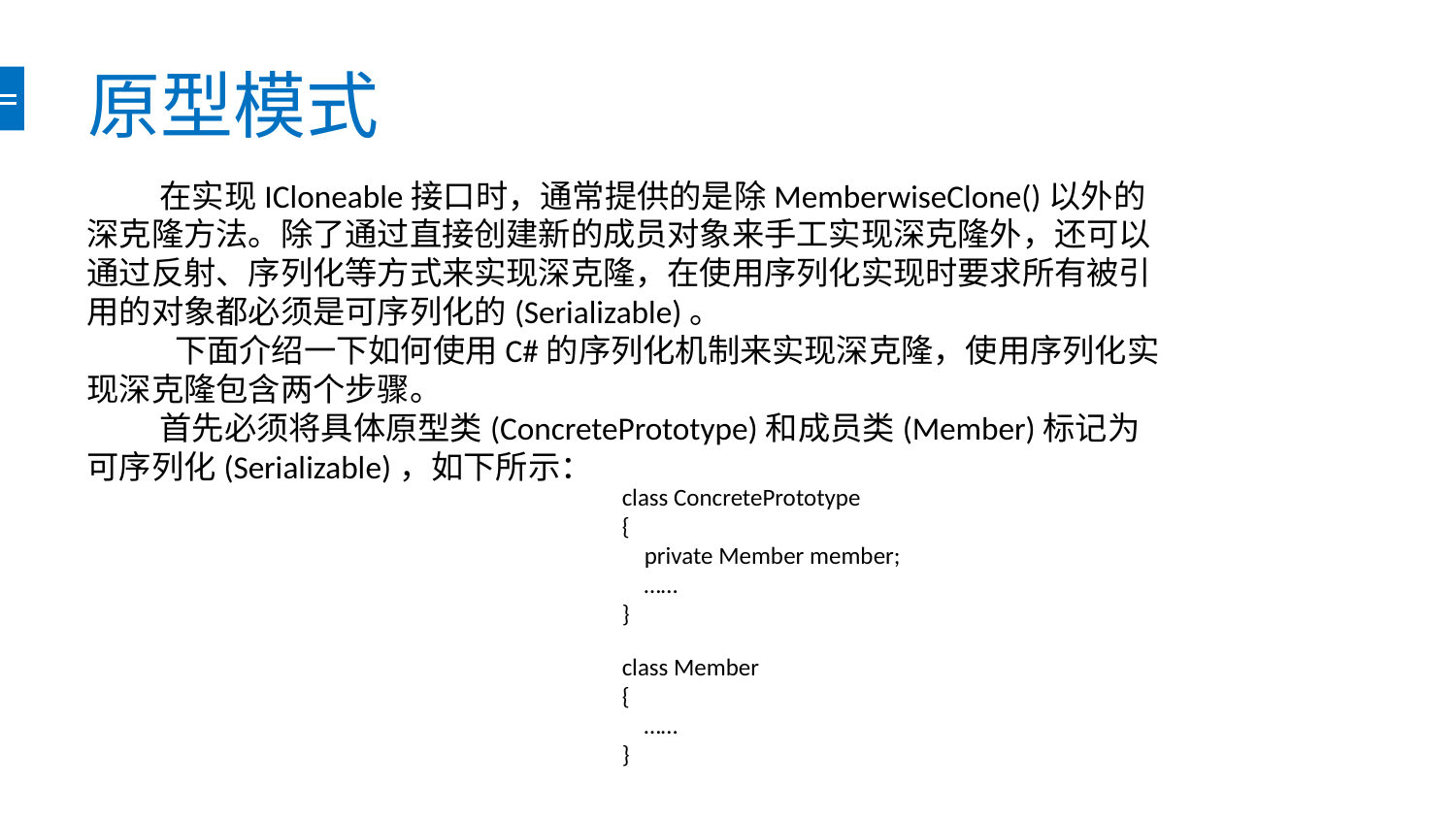

# 原型模式
在实现ICloneable接口时，通常提供的是除MemberwiseClone()以外的深克隆方法。除了通过直接创建新的成员对象来手工实现深克隆外，还可以通过反射、序列化等方式来实现深克隆，在使用序列化实现时要求所有被引用的对象都必须是可序列化的(Serializable)。
 下面介绍一下如何使用C#的序列化机制来实现深克隆，使用序列化实现深克隆包含两个步骤。
首先必须将具体原型类(ConcretePrototype)和成员类(Member)标记为可序列化(Serializable)，如下所示：
class ConcretePrototype
{
    private Member member;
    ……
}

class Member
{
    ……
}